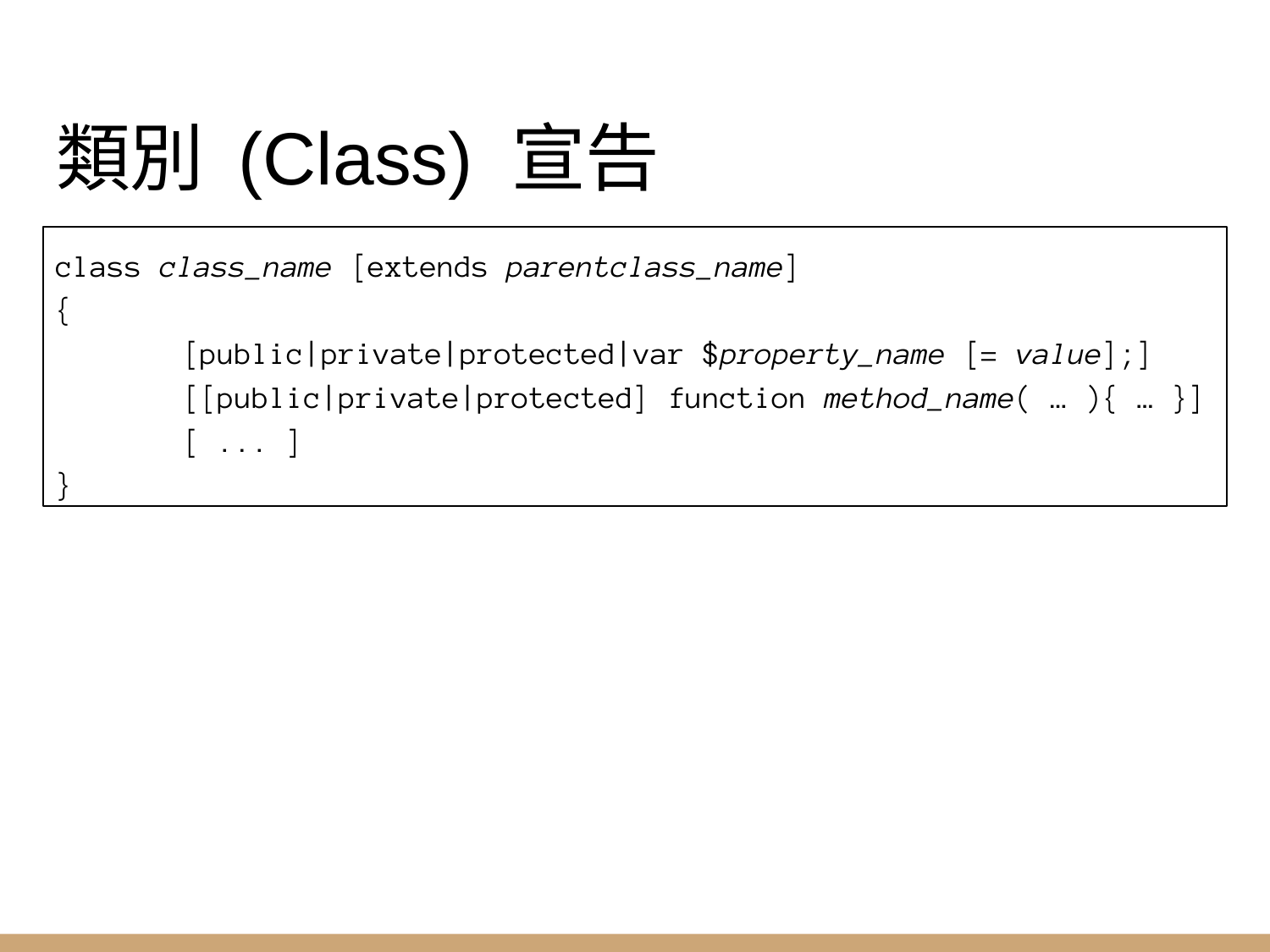

# 類別 (Class) 宣告
class class_name [extends parentclass_name]
{
	[public|private|protected|var $property_name [= value];]
	[[public|private|protected] function method_name( … ){ … }]
	[ ... ]
}